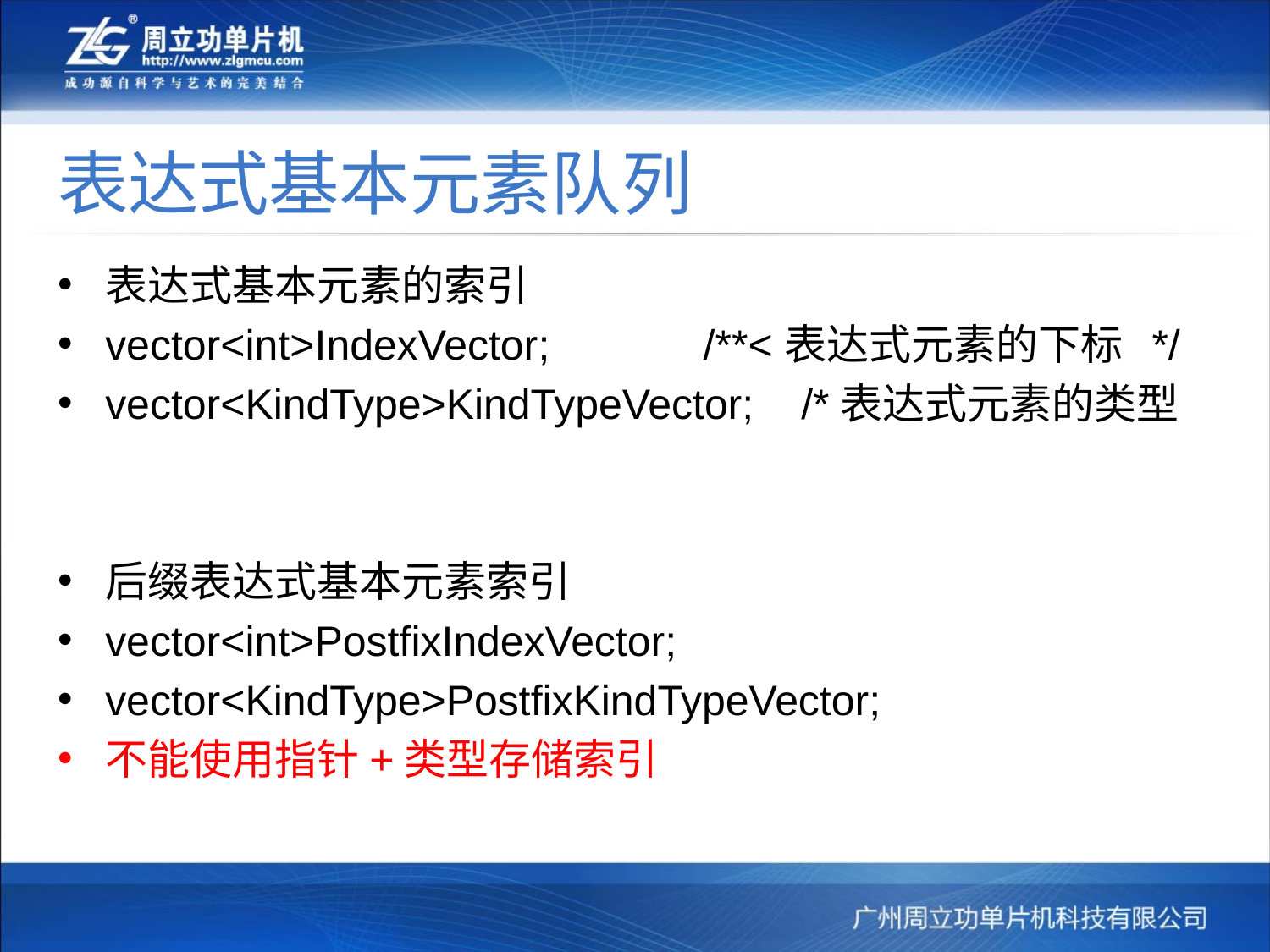

# 表达式基本元素队列
表达式基本元素的索引
vector<int>IndexVector;             /**<表达式元素的下标  */
vector<KindType>KindTypeVector;    /*表达式元素的类型

后缀表达式基本元素索引
vector<int>PostfixIndexVector;
vector<KindType>PostfixKindTypeVector;
不能使用指针+类型存储索引